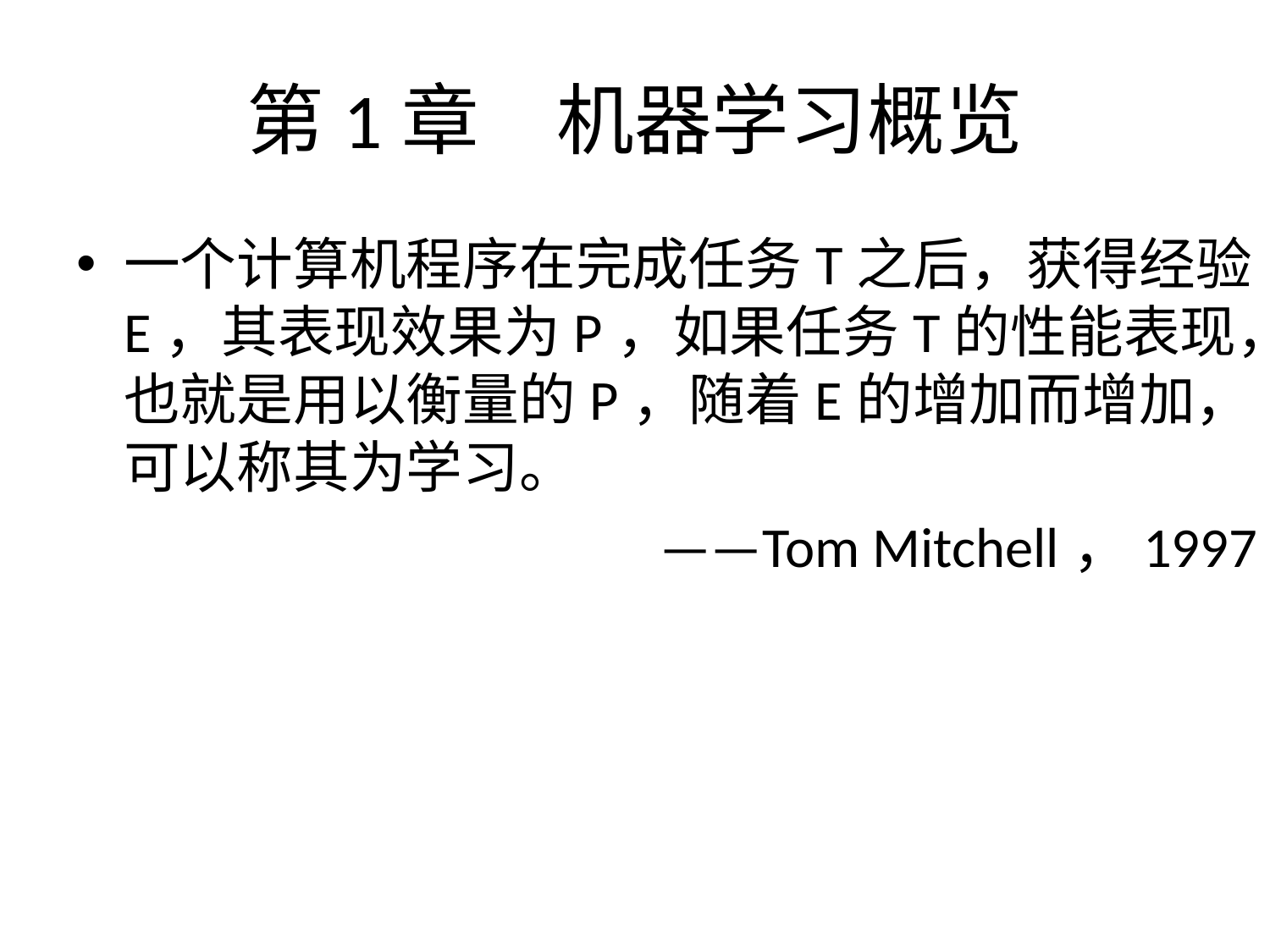

# 第1章　机器学习概览
一个计算机程序在完成任务T之后，获得经验E，其表现效果为P，如果任务T的性能表现，也就是用以衡量的P，随着E的增加而增加，可以称其为学习。
——Tom Mitchell，1997